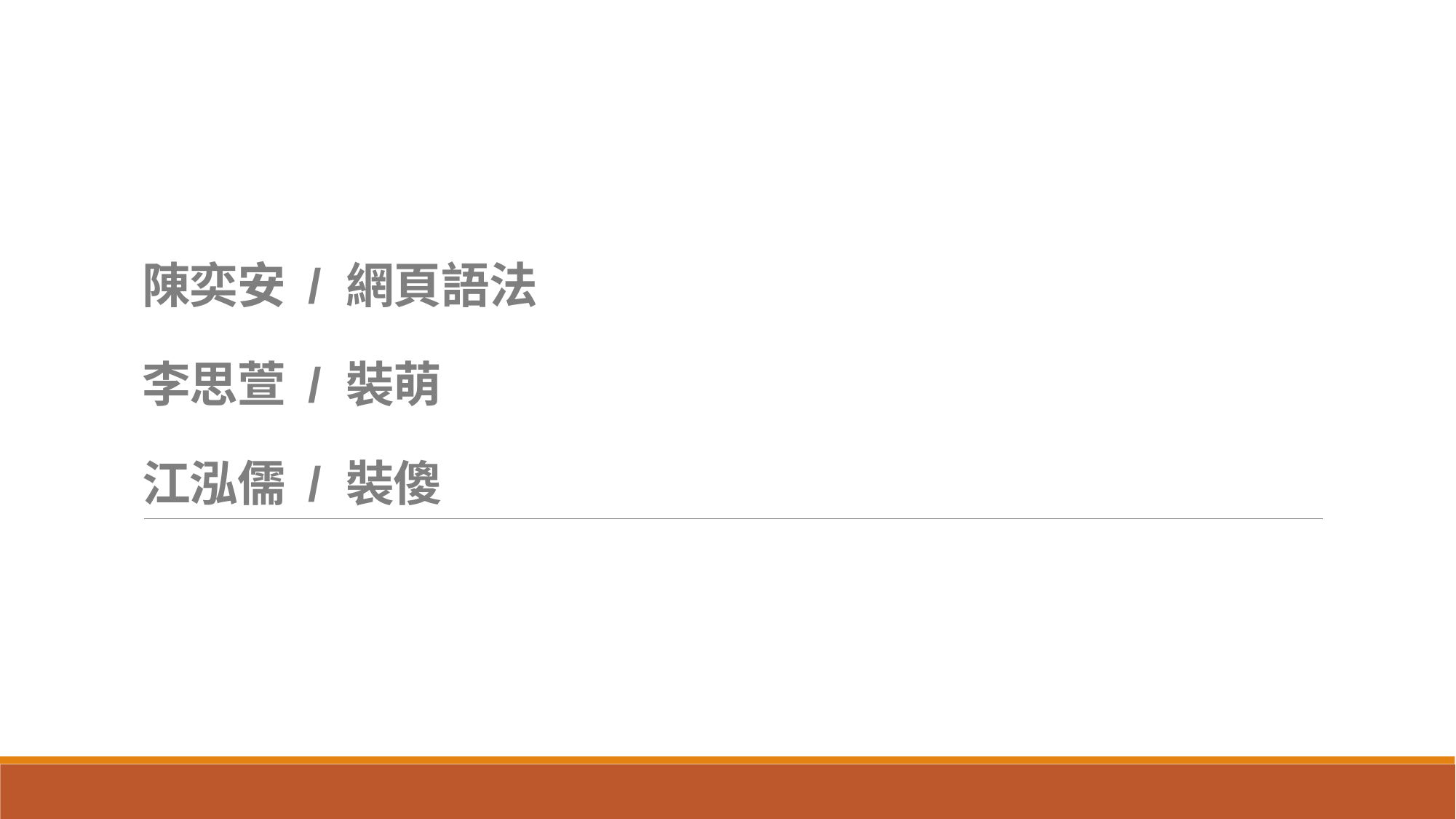

# 陳奕安 / 網頁語法 李思萱 / 裝萌 江泓儒 / 裝傻